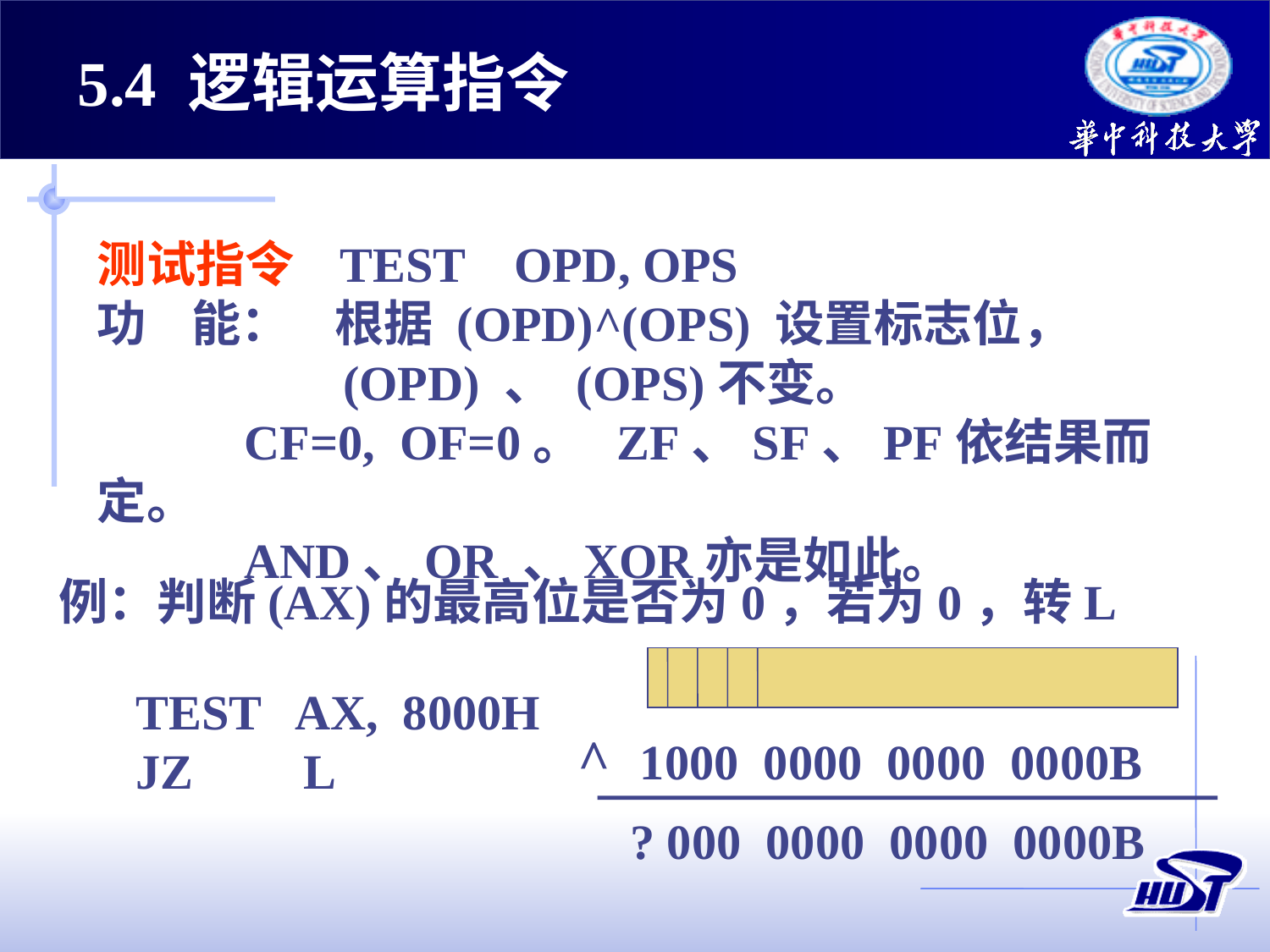

5.4 逻辑运算指令
测试指令   TEST    OPD, OPS
功    能：    根据 (OPD)^(OPS) 设置标志位，
                    (OPD) 、 (OPS)不变。
            CF=0,  OF=0。  ZF、SF、PF依结果而定。
            AND、OR 、XOR亦是如此。
例：判断(AX)的最高位是否为0，若为0，转L

^
1000  0000  0000  0000B

? 000  0000  0000  0000B
TEST   AX,  8000H
JZ         L